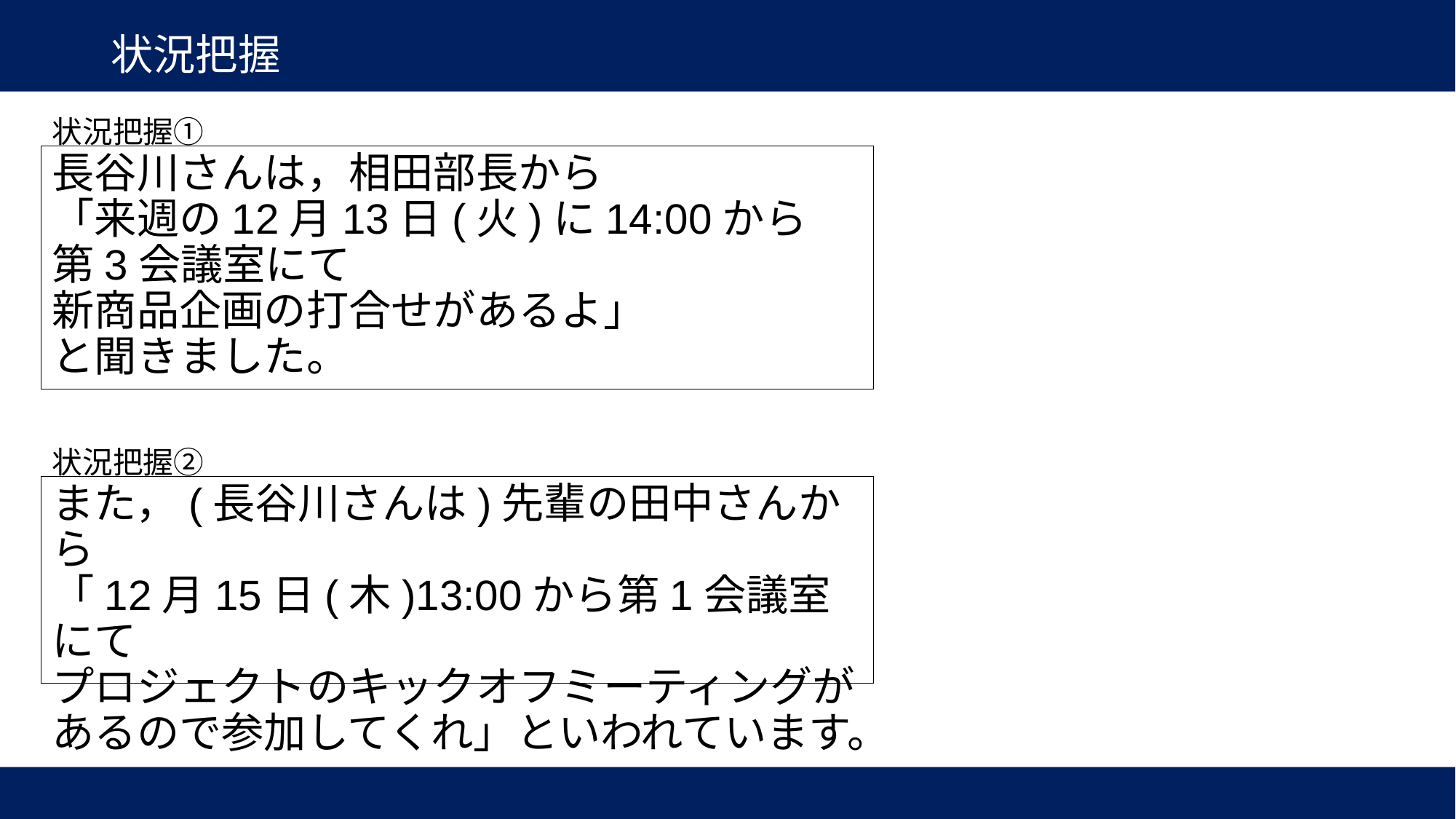

# 状況把握
状況把握①
長谷川さんは，相田部長から
「来週の12月13日(火)に14:00から
第3会議室にて
新商品企画の打合せがあるよ」
と聞きました。
状況把握②
また，(長谷川さんは)先輩の田中さんから
「12月15日(木)13:00から第1会議室にて
プロジェクトのキックオフミーティングがあるので参加してくれ」といわれています。